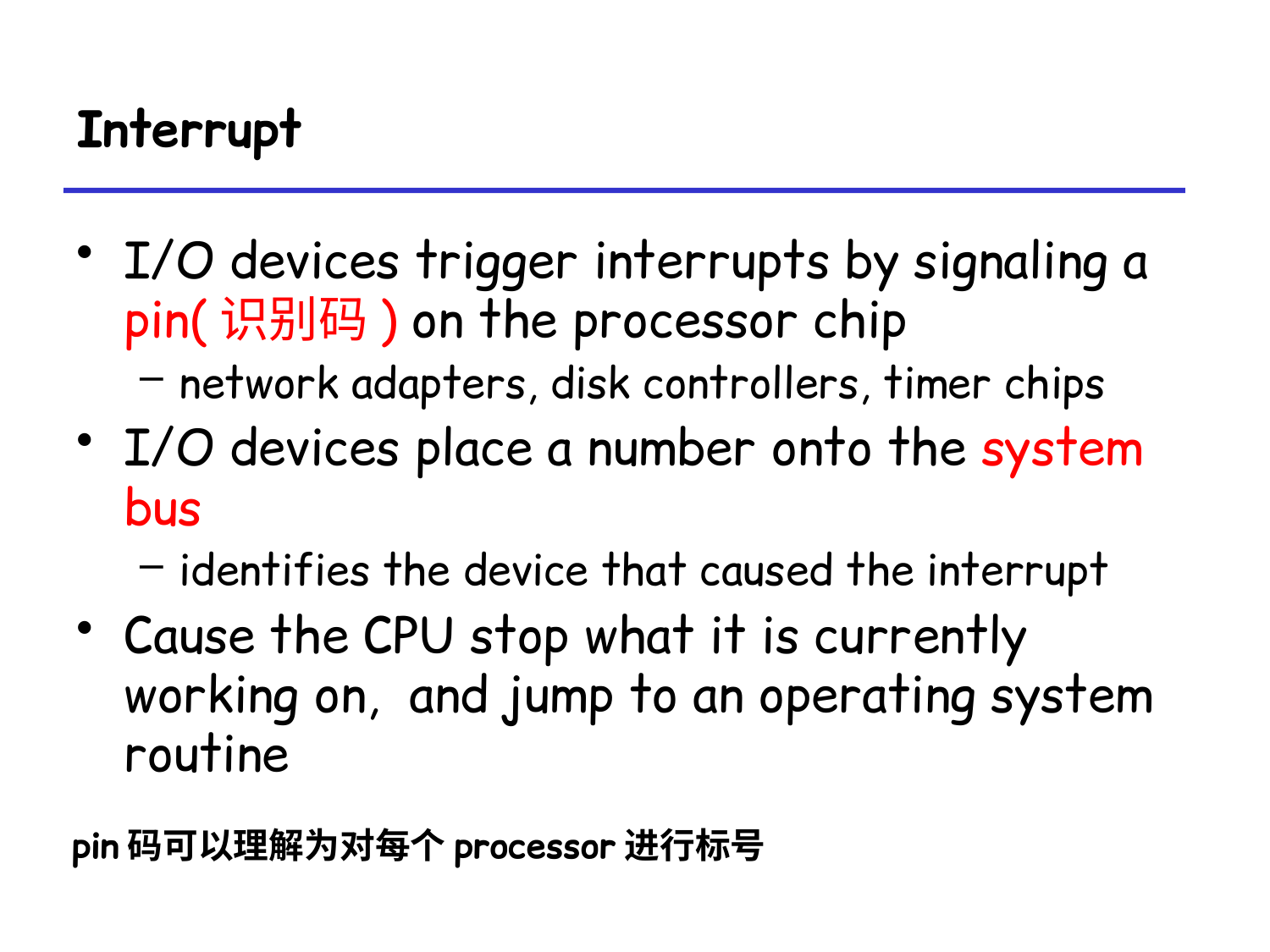

# Interrupt
I/O devices trigger interrupts by signaling a pin(识别码) on the processor chip
network adapters, disk controllers, timer chips
I/O devices place a number onto the system bus
identifies the device that caused the interrupt
Cause the CPU stop what it is currently working on,  and jump to an operating system routine
pin码可以理解为对每个processor进行标号
54